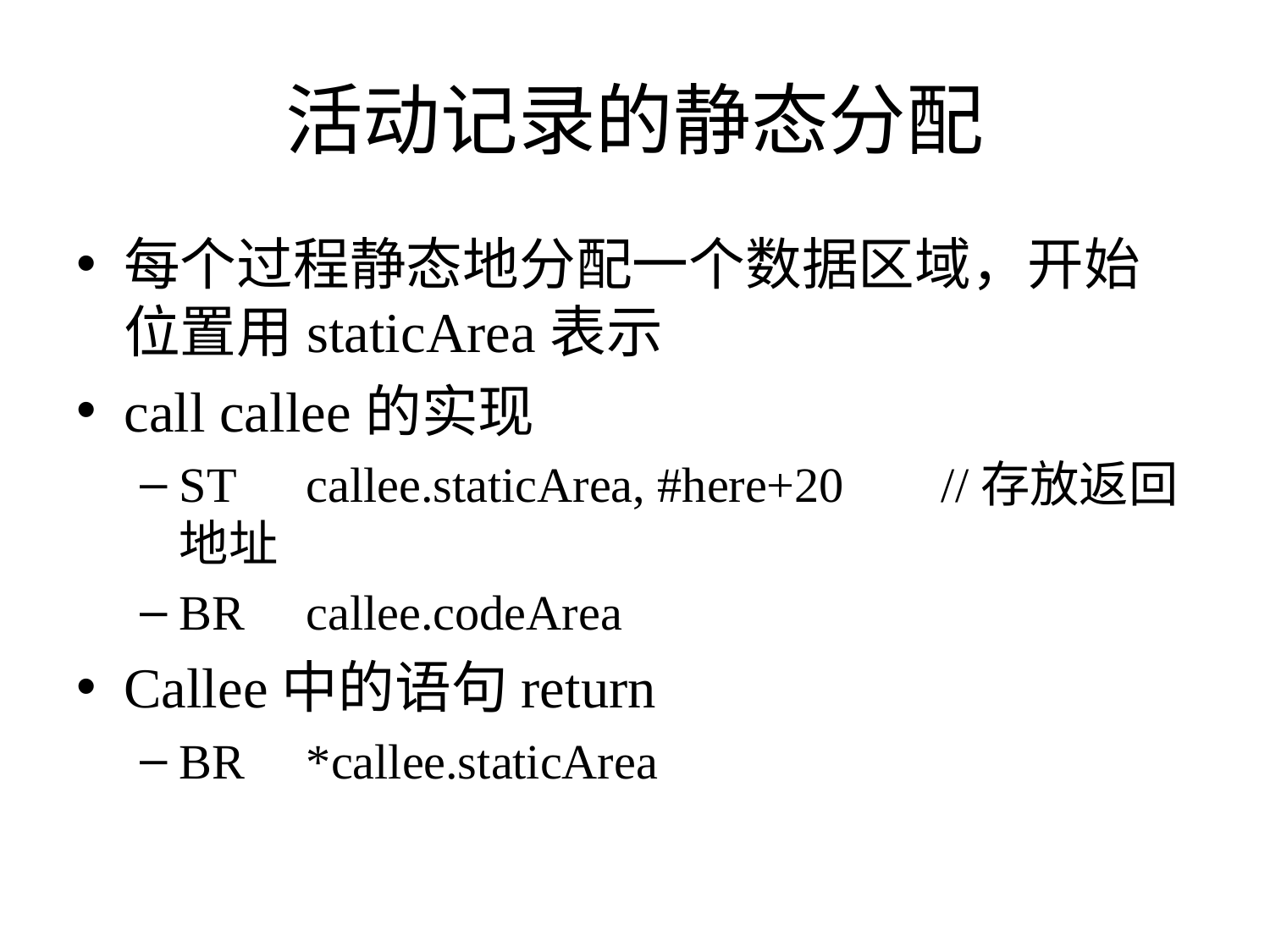

# 活动记录的静态分配
每个过程静态地分配一个数据区域，开始位置用staticArea表示
call callee的实现
ST	callee.staticArea, #here+20	//存放返回地址
BR	callee.codeArea
Callee中的语句return
BR	*callee.staticArea